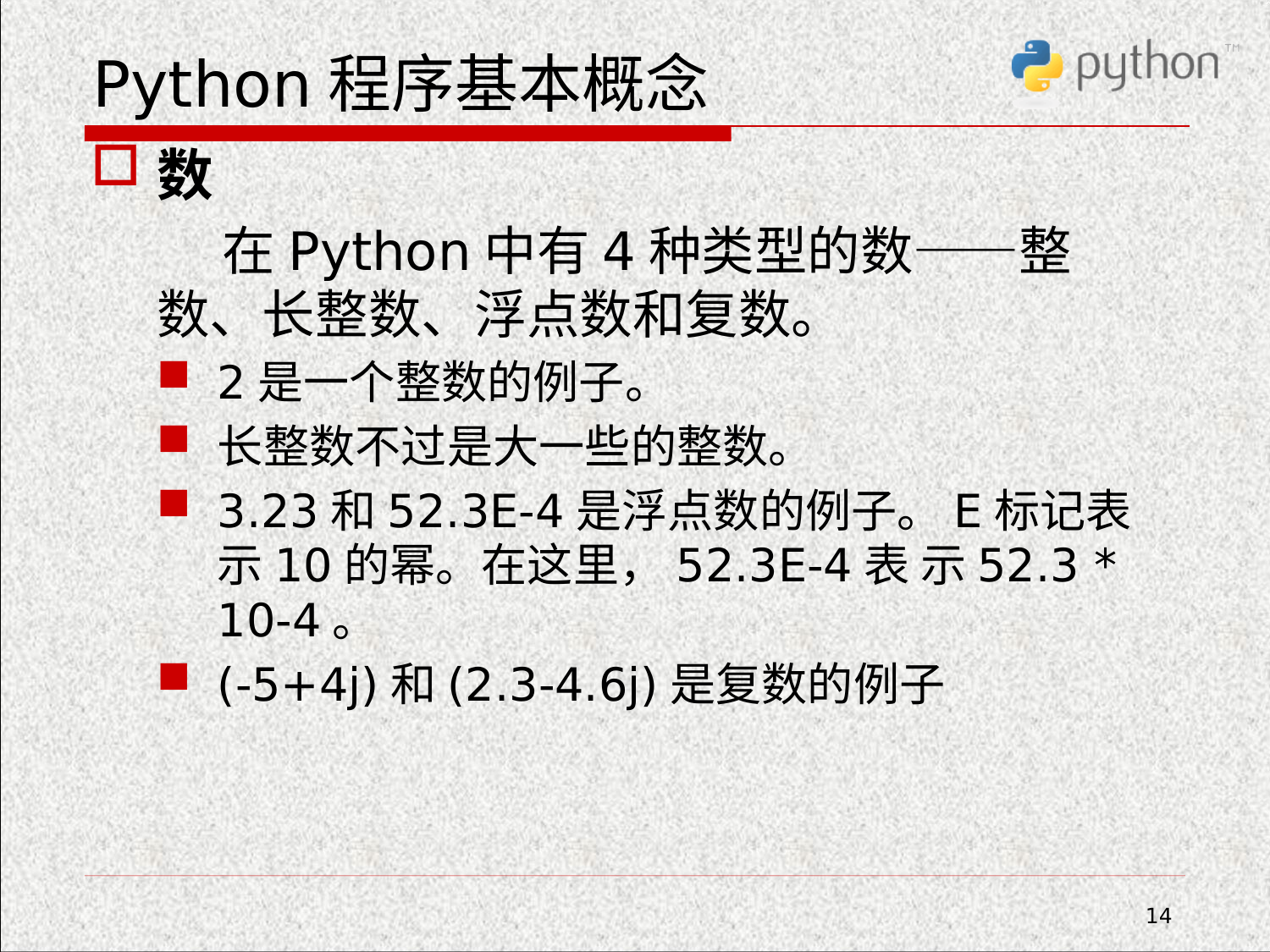

# Python程序基本概念
数
          在Python中有4种类型的数——整数、长整数、浮点数和复数。
2是一个整数的例子。
长整数不过是大一些的整数。
3.23和52.3E-4是浮点数的例子。E标记表示10的幂。在这里，52.3E-4表 示52.3 * 10-4。
(-5+4j)和(2.3-4.6j)是复数的例子

14